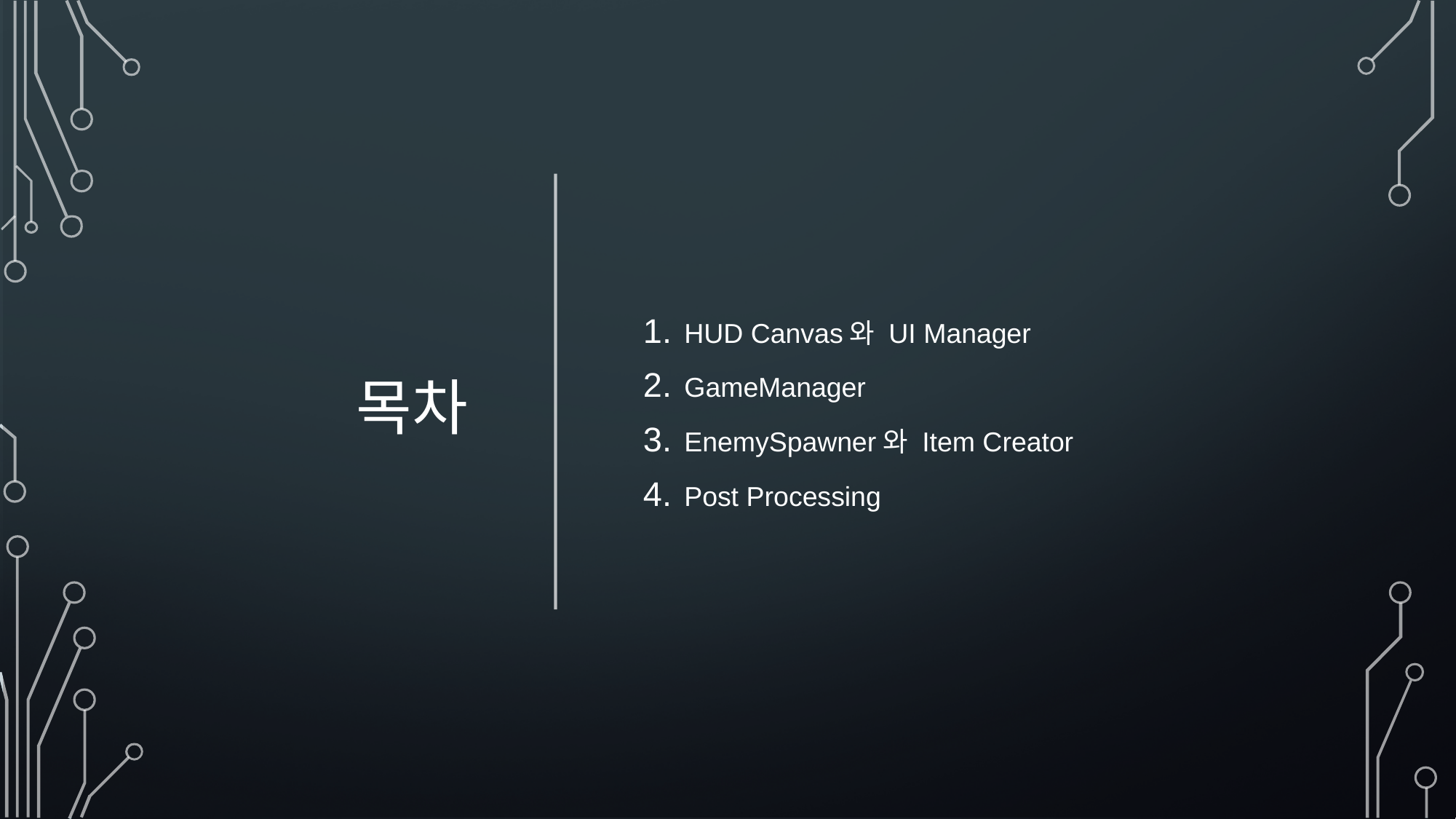

# 목차
HUD Canvas와 UI Manager
GameManager
EnemySpawner와 Item Creator
Post Processing